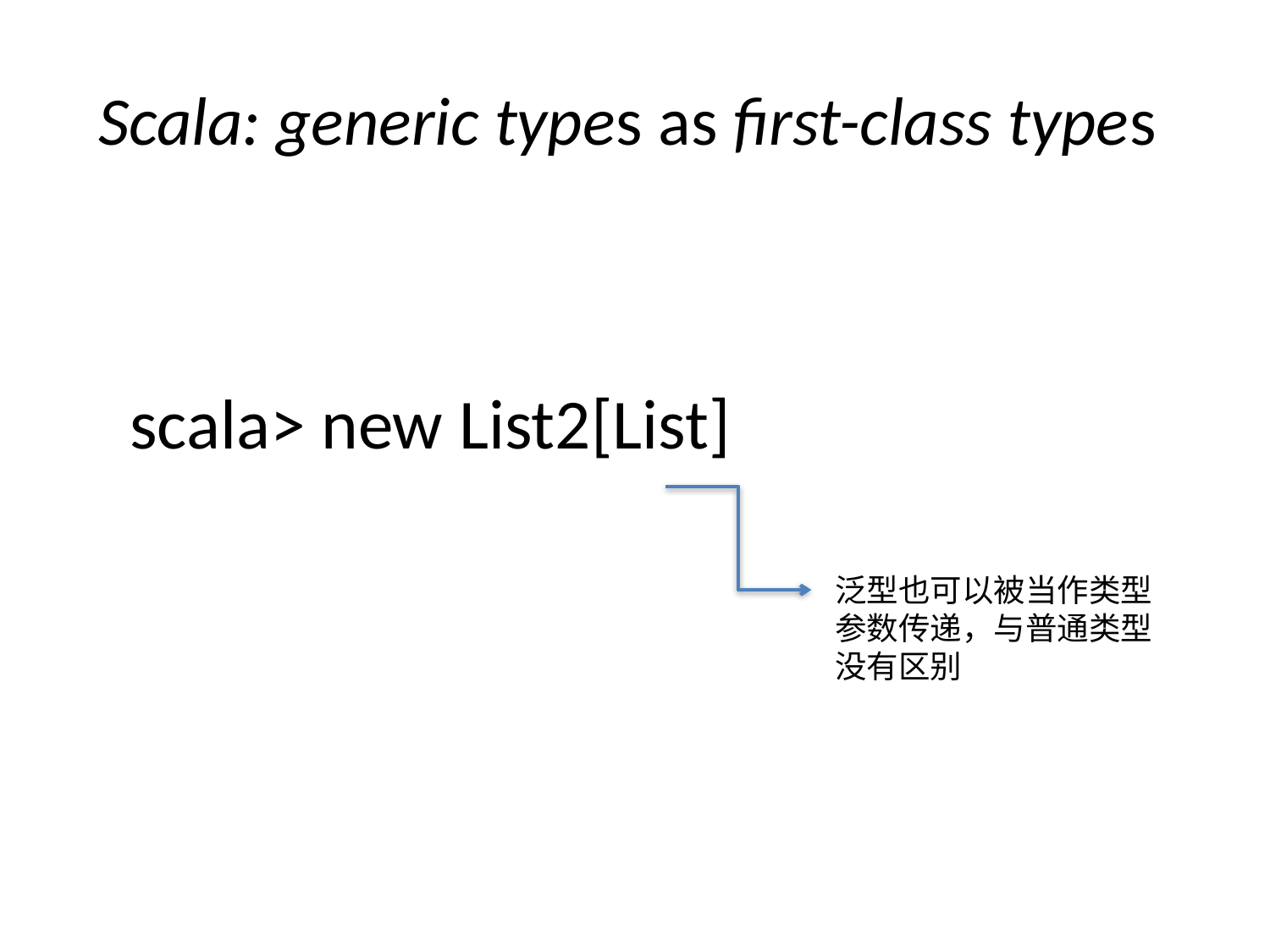

# Scala: generic types as first-class types
scala> new List2[List]
泛型也可以被当作类型参数传递，与普通类型没有区别